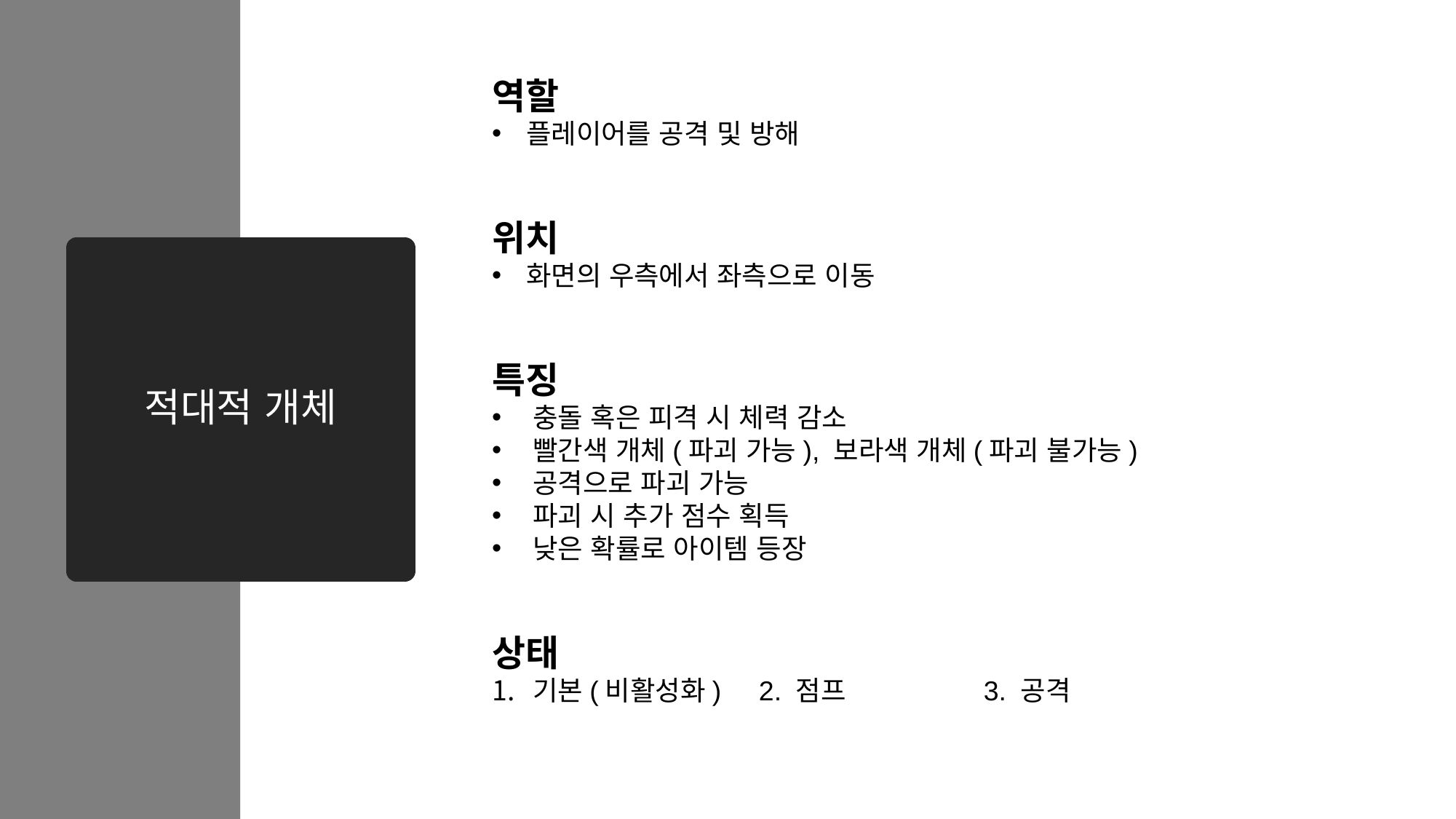

역할
플레이어를 공격 및 방해

위치
화면의 우측에서 좌측으로 이동

특징
충돌 혹은 피격 시 체력 감소
빨간색 개체(파괴 가능), 보라색 개체(파괴 불가능)
공격으로 파괴 가능
파괴 시 추가 점수 획득
낮은 확률로 아이템 등장

상태
기본(비활성화)	 2. 점프		 3. 공격

# 적대적 개체